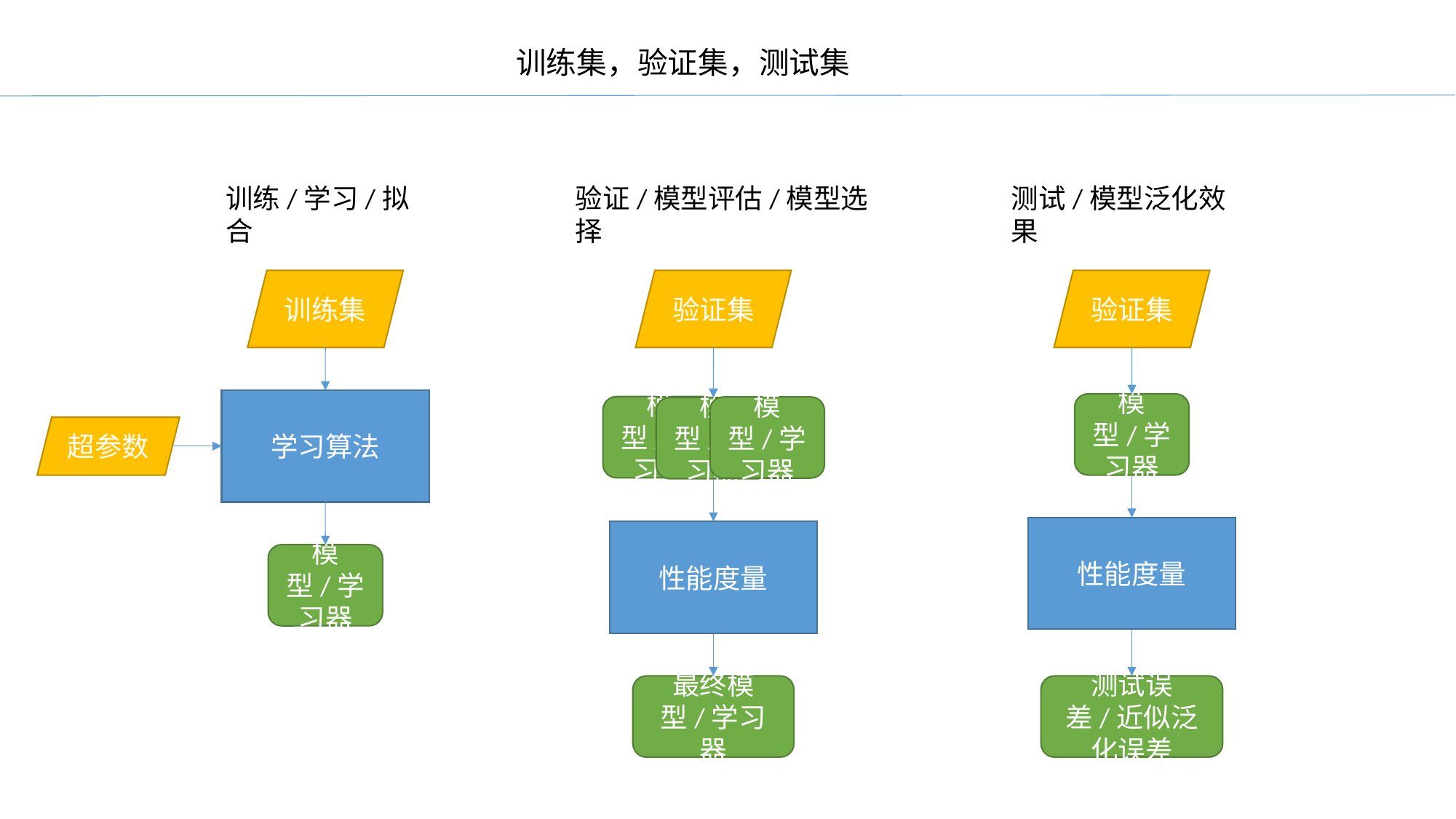

训练集，验证集，测试集
训练/学习/拟合
验证/模型评估/模型选择
测试/模型泛化效果
训练集
验证集
验证集
学习算法
模型/学习器
模型/学习器
模型/学习器
模型/学习器
超参数
性能度量
性能度量
模型/学习器
测试误差/近似泛化误差
最终模型/学习器